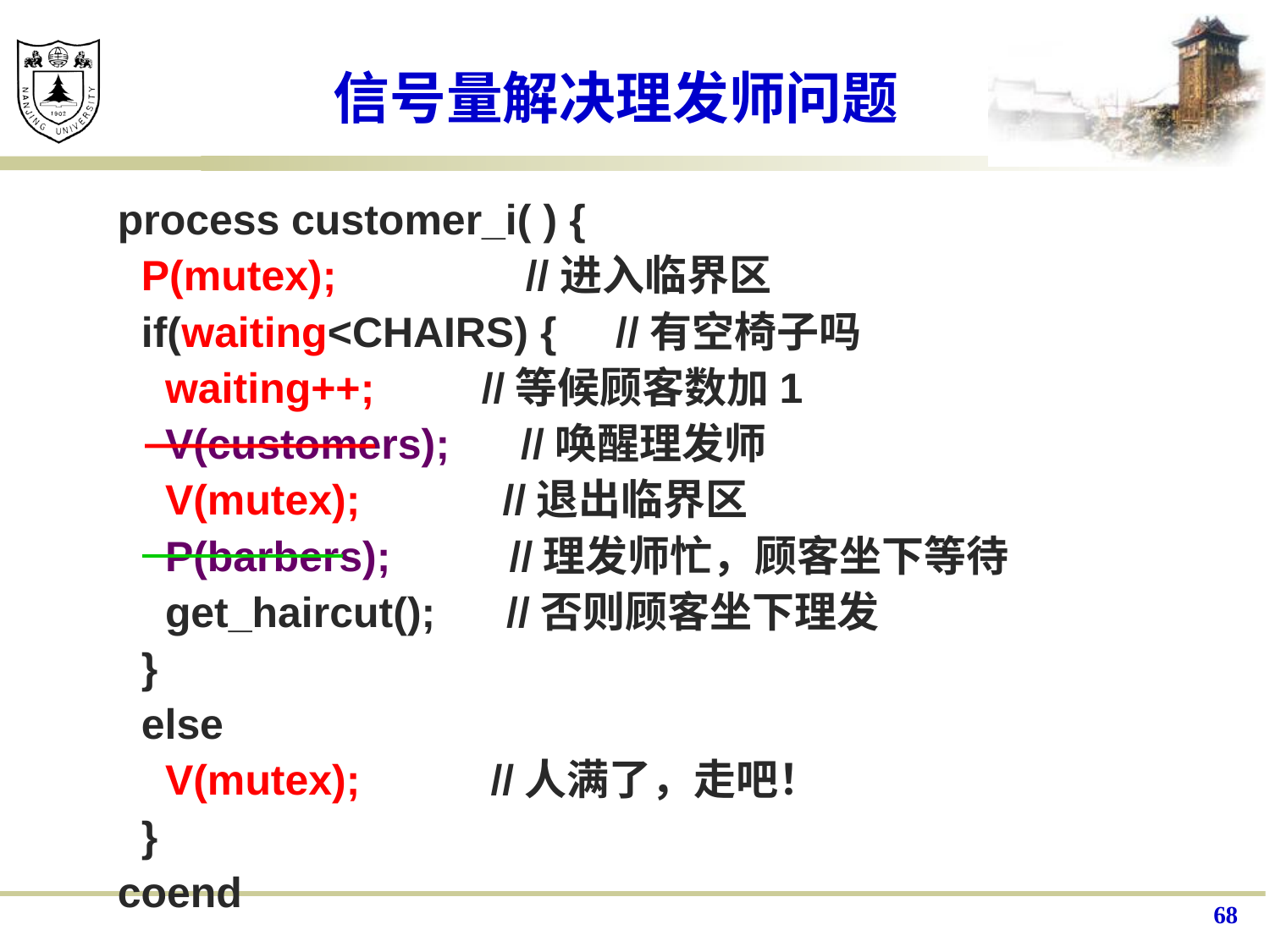

# 信号量解决理发师问题
process customer_i( ) {
  P(mutex);                //进入临界区
  if(waiting<CHAIRS) {     //有空椅子吗
    waiting++;         //等候顾客数加1
    V(customers);      //唤醒理发师
    V(mutex);            //退出临界区
    P(barbers);          //理发师忙，顾客坐下等待
    get_haircut();      //否则顾客坐下理发
  }
  else
    V(mutex);           //人满了，走吧！
  }
coend

68